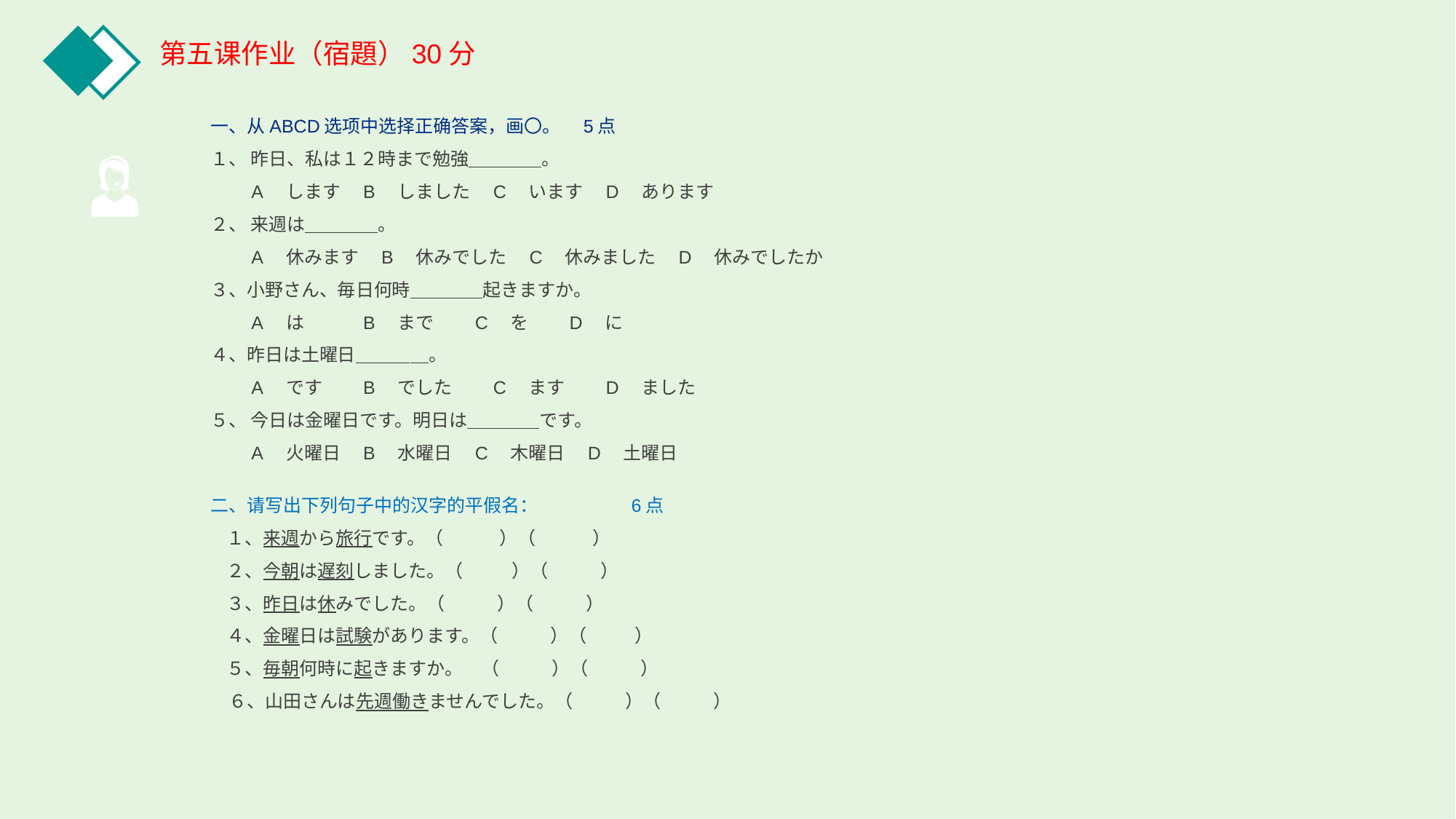

第五课作业（宿題）30分
一、从ABCD选项中选择正确答案，画〇。　5点
１、 昨日、私は１２時まで勉強＿＿＿＿。
　　A　します　B　しました　C　います　D　あります
２、 来週は＿＿＿＿。
　　A　休みます　B　休みでした　C　休みました　D　休みでしたか
３、小野さん、毎日何時＿＿＿＿起きますか。
　　A　は　　　B　まで　　C　を　　D　に
４、昨日は土曜日＿＿＿＿。
　　A　です　　B　でした　　C　ます　　D　ました
５、 今日は金曜日です。明日は＿＿＿＿です。
　　A　火曜日　B　水曜日　C　木曜日　D　土曜日

二、请写出下列句子中的汉字的平假名：    　　　　6点
   １、来週から旅行です。（　     　）（　　     ）
   ２、今朝は遅刻しました。（　　   ）（　    　）
   ３、昨日は休みでした。（　    　）（　　    ）
   ４、金曜日は試験があります。（　   　 ）（　   　）
   ５、毎朝何時に起きますか。　（　    　）（　　    ）
　６、山田さんは先週働きませんでした。（　    　）（　　    ）